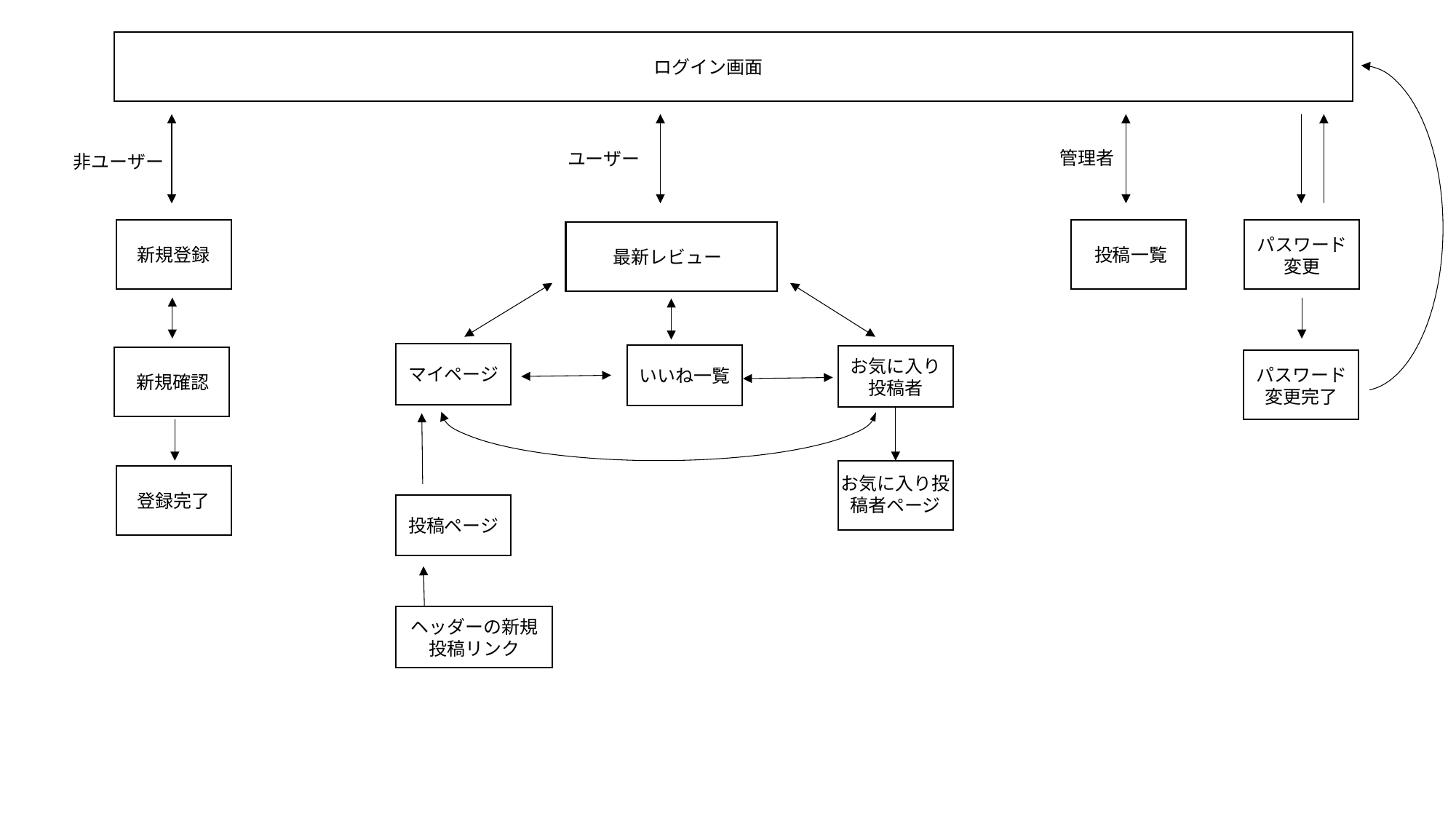

ログイン画面

管理者
ユーザー
非ユーザー

パスワード変更
新規登録
投稿一覧
最新レビュー
マイページ
いいね一覧
お気に入り投稿者

パスワード変更完了
新規確認

お気に入り投稿者ページ
登録完了
投稿ページ
ヘッダーの新規投稿リンク